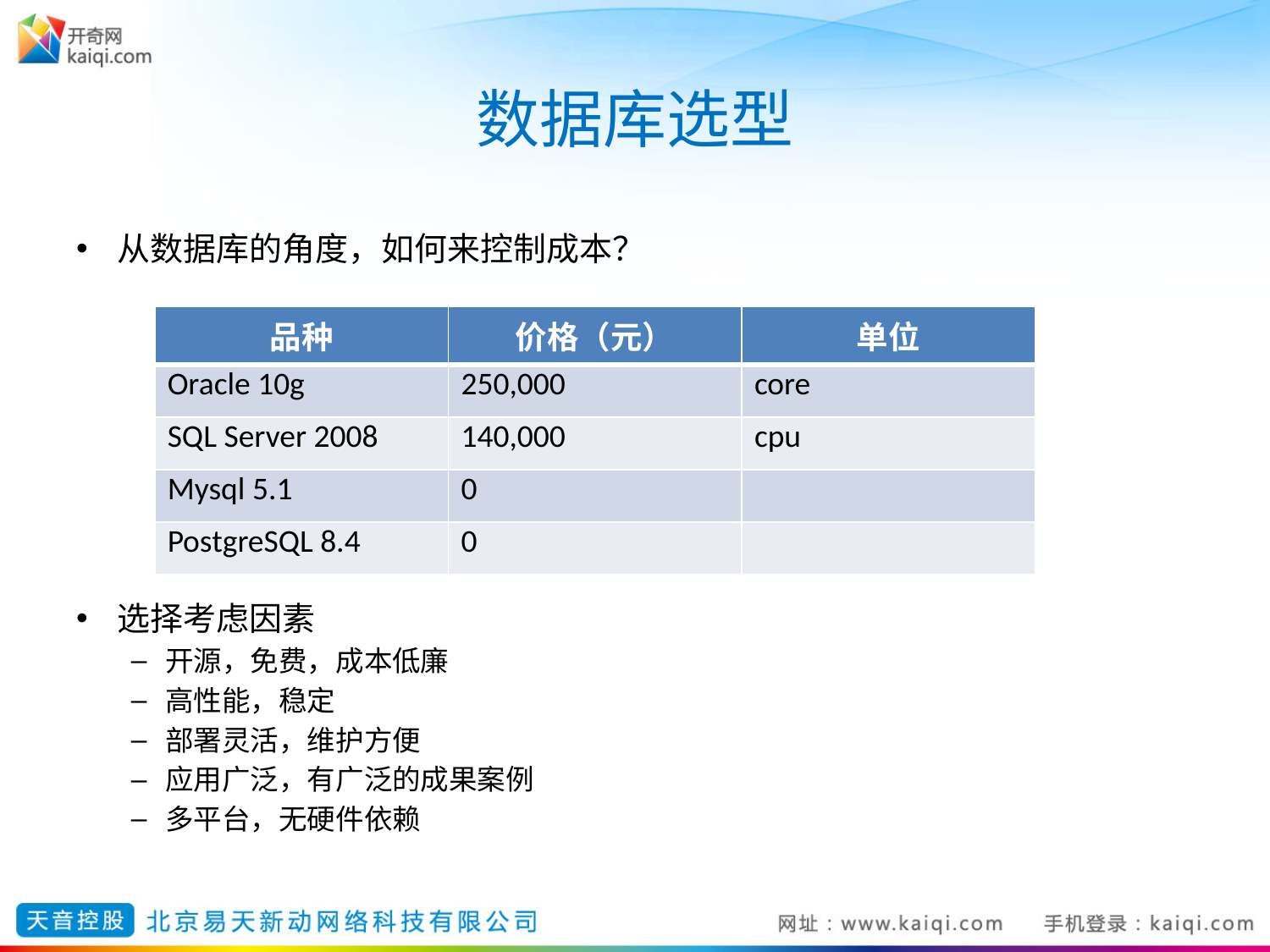

# 数据库选型
从数据库的角度，如何来控制成本？

选择考虑因素
开源，免费，成本低廉
高性能，稳定
部署灵活，维护方便
应用广泛，有广泛的成果案例
多平台，无硬件依赖

| 品种 | 价格（元） | 单位 |
| --- | --- | --- |
| Oracle 10g | 250,000 | core |
| SQL Server 2008 | 140,000 | cpu |
| Mysql 5.1 | 0 |  |
| PostgreSQL 8.4 | 0 |  |